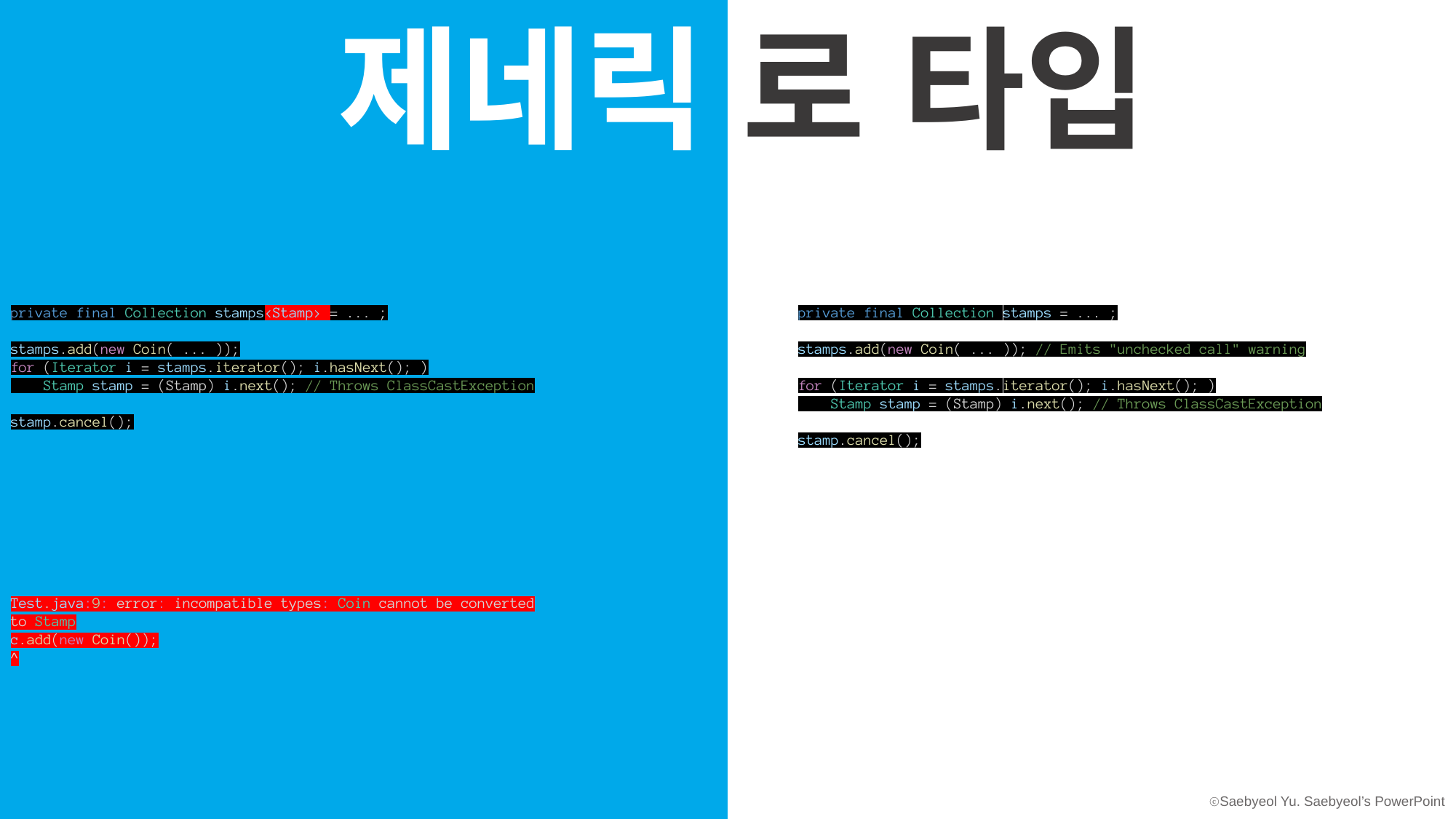

제네릭 로 타입
private final Collection stamps<Stamp> = ... ;
stamps.add(new Coin( ... ));
for (Iterator i = stamps.iterator(); i.hasNext(); )
    Stamp stamp = (Stamp) i.next(); // Throws ClassCastException

stamp.cancel();

Test.java:9: error: incompatible types: Coin cannot be converted
to Stamp
c.add(new Coin());
^
private final Collection stamps = ... ;
stamps.add(new Coin( ... )); // Emits "unchecked call" warning

for (Iterator i = stamps.iterator(); i.hasNext(); )
    Stamp stamp = (Stamp) i.next(); // Throws ClassCastException

stamp.cancel();